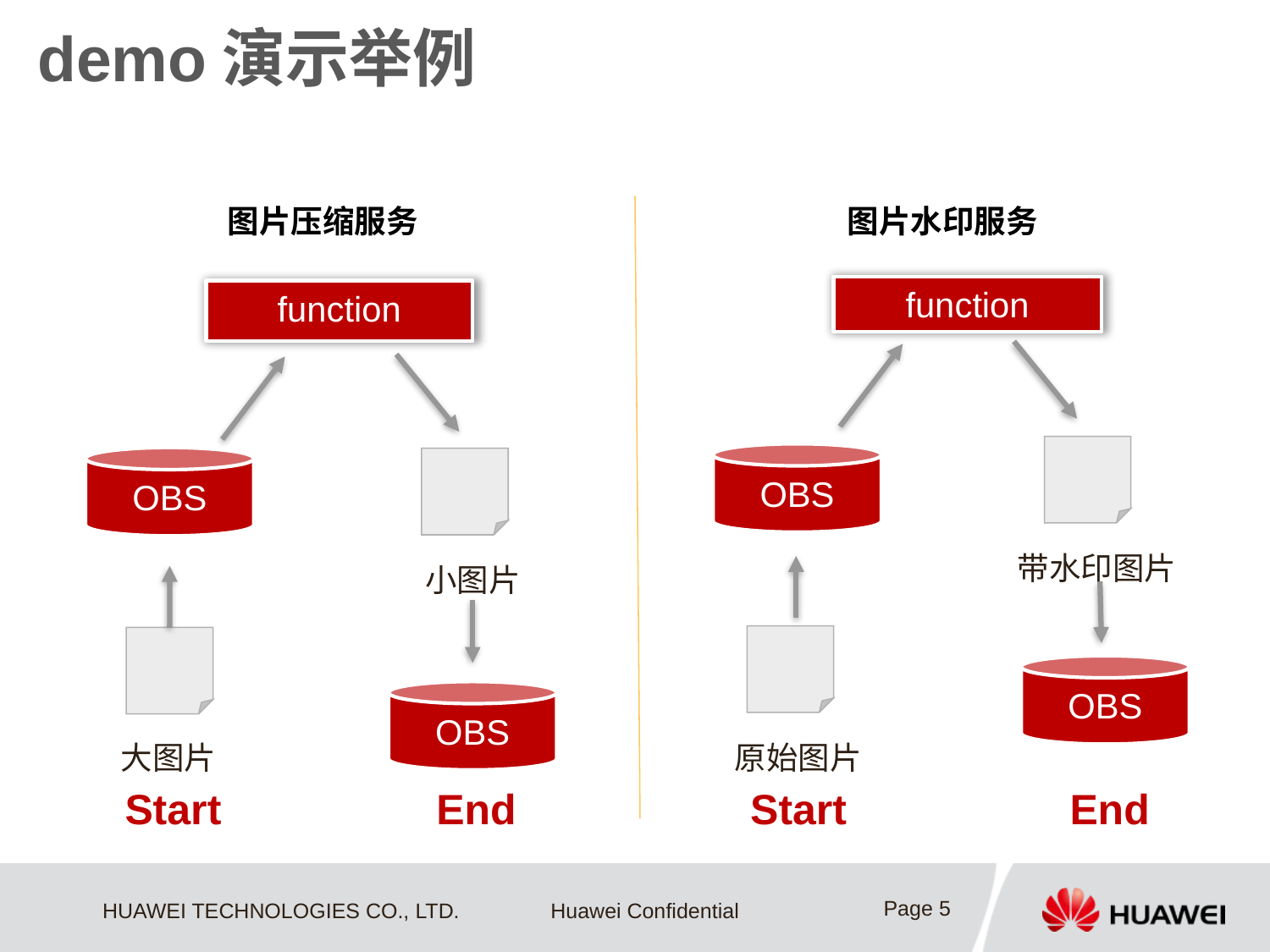

# demo演示举例
图片压缩服务
图片水印服务
function
function

OBS
OBS

带水印图片
小图片

OBS
OBS
大图片
原始图片
Start
End
Start
End

Page 5